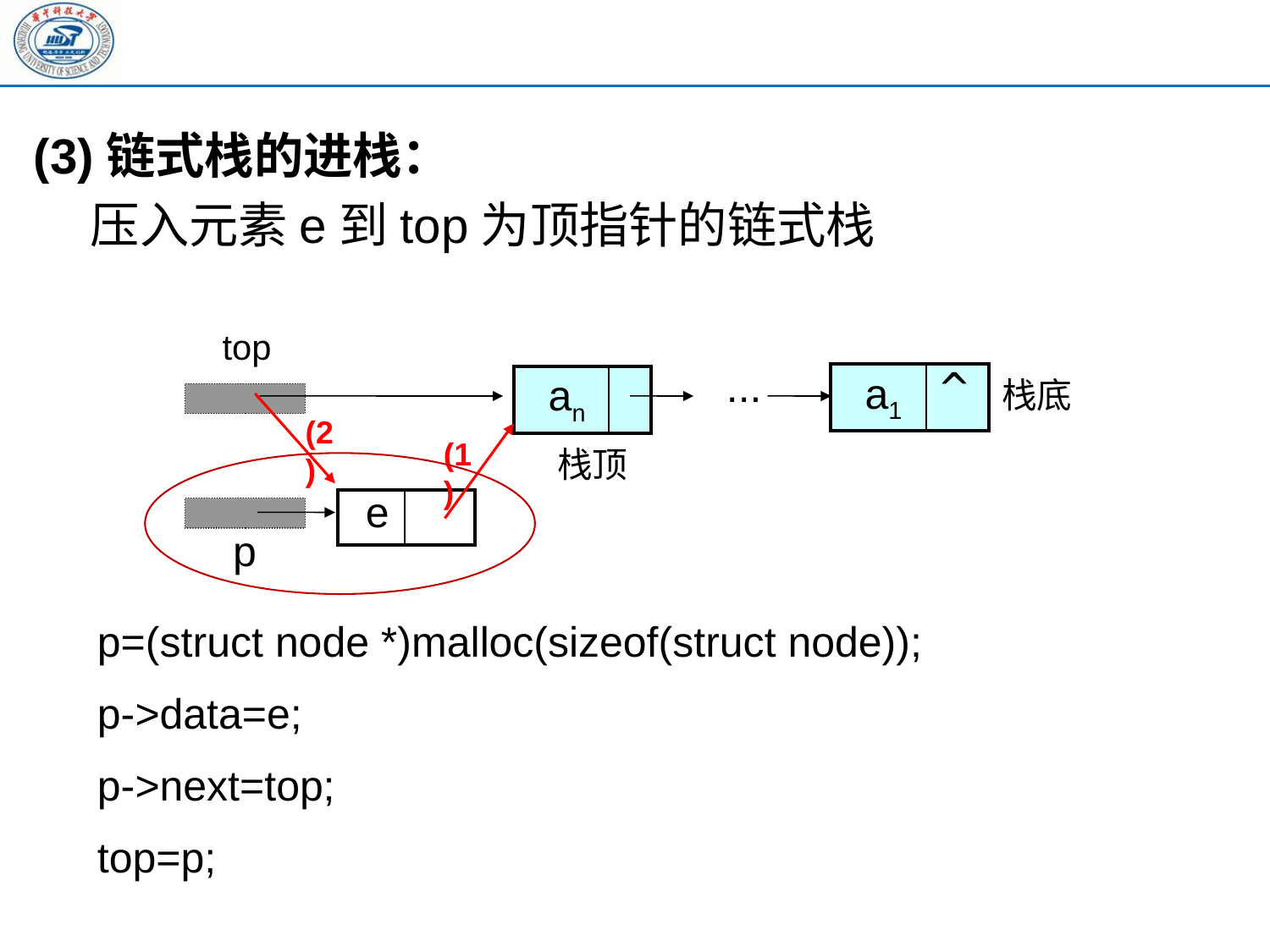

(3)链式栈的进栈：
    压入元素e到top为顶指针的链式栈
top
...
| a1 | ^ |
| --- | --- |
| an |  |
| --- | --- |
栈底

(2)
(1)

栈顶

e
|  |  |
| --- | --- |

p
p=(struct node *)malloc(sizeof(struct node));
p->data=e;
p->next=top;
top=p;